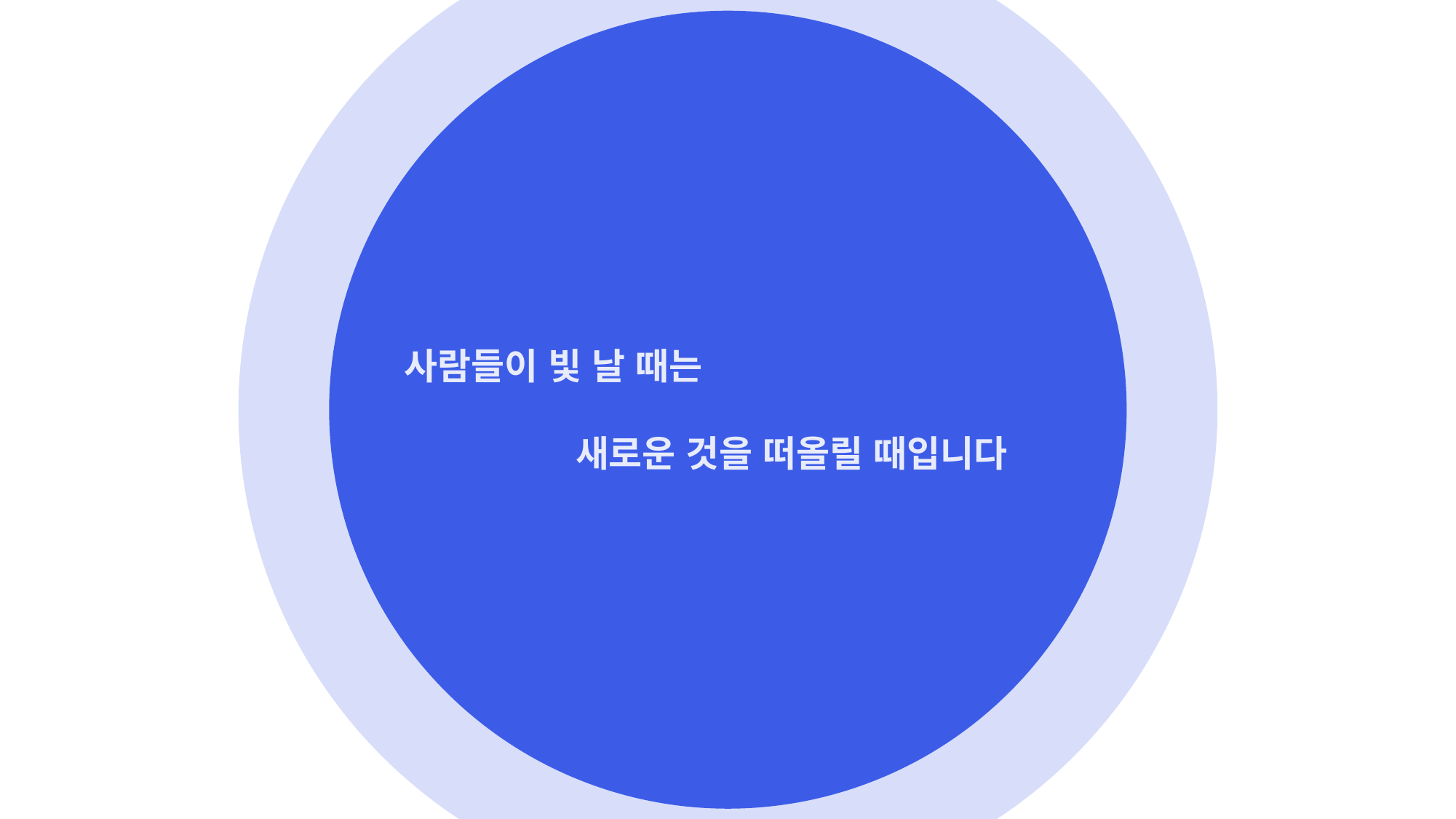

사람들이 빛 날 때는

                새로운 것을 떠올릴 때입니다